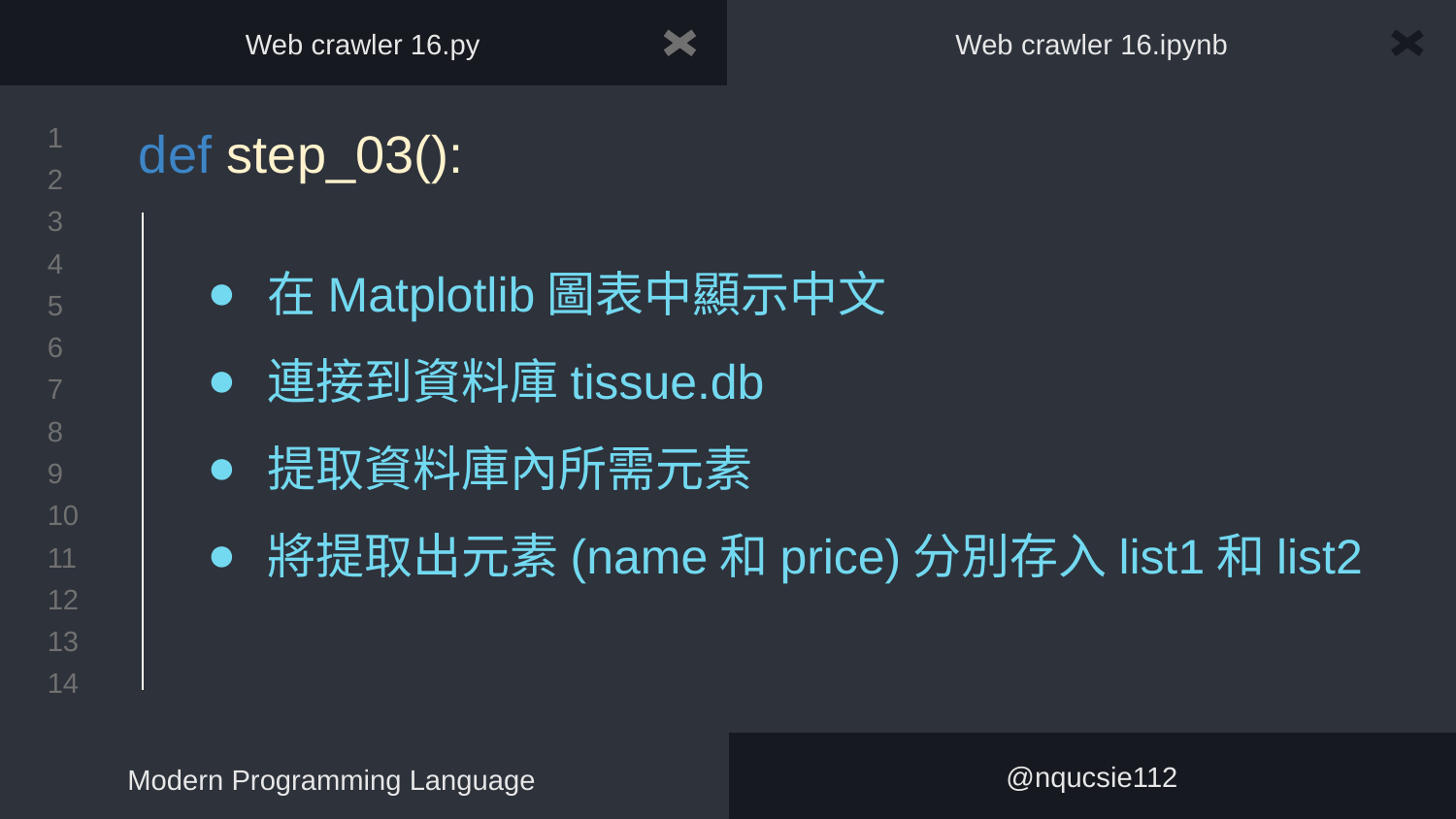

Web crawler 16.py
Web crawler 16.ipynb

# def step_03():
在Matplotlib圖表中顯示中文
連接到資料庫tissue.db
提取資料庫內所需元素
將提取出元素(name和price)分別存入list1和list2
Modern Programming Language
@nqucsie112